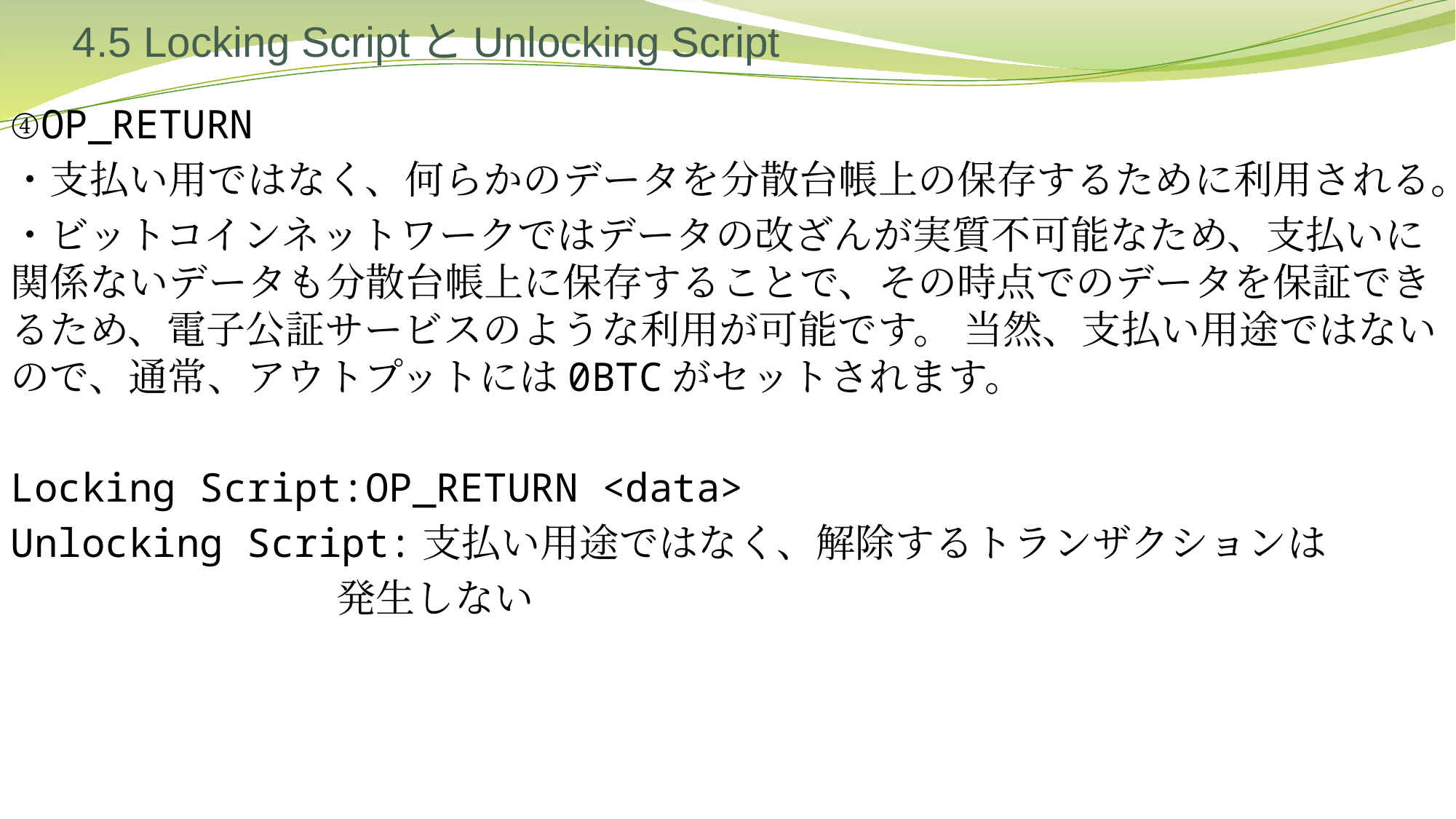

# 4.5 Locking ScriptとUnlocking Script
④OP_RETURN
・支払い用ではなく、何らかのデータを分散台帳上の保存するために利用される。
・ビットコインネットワークではデータの改ざんが実質不可能なため、支払いに関係ないデータも分散台帳上に保存することで、その時点でのデータを保証できるため、電子公証サービスのような利用が可能です。 当然、支払い用途ではないので、通常、アウトプットには0BTCがセットされます。

Locking Script:OP_RETURN <data>
Unlocking Script:支払い用途ではなく、解除するトランザクションは
　　　　　　　　 発生しない